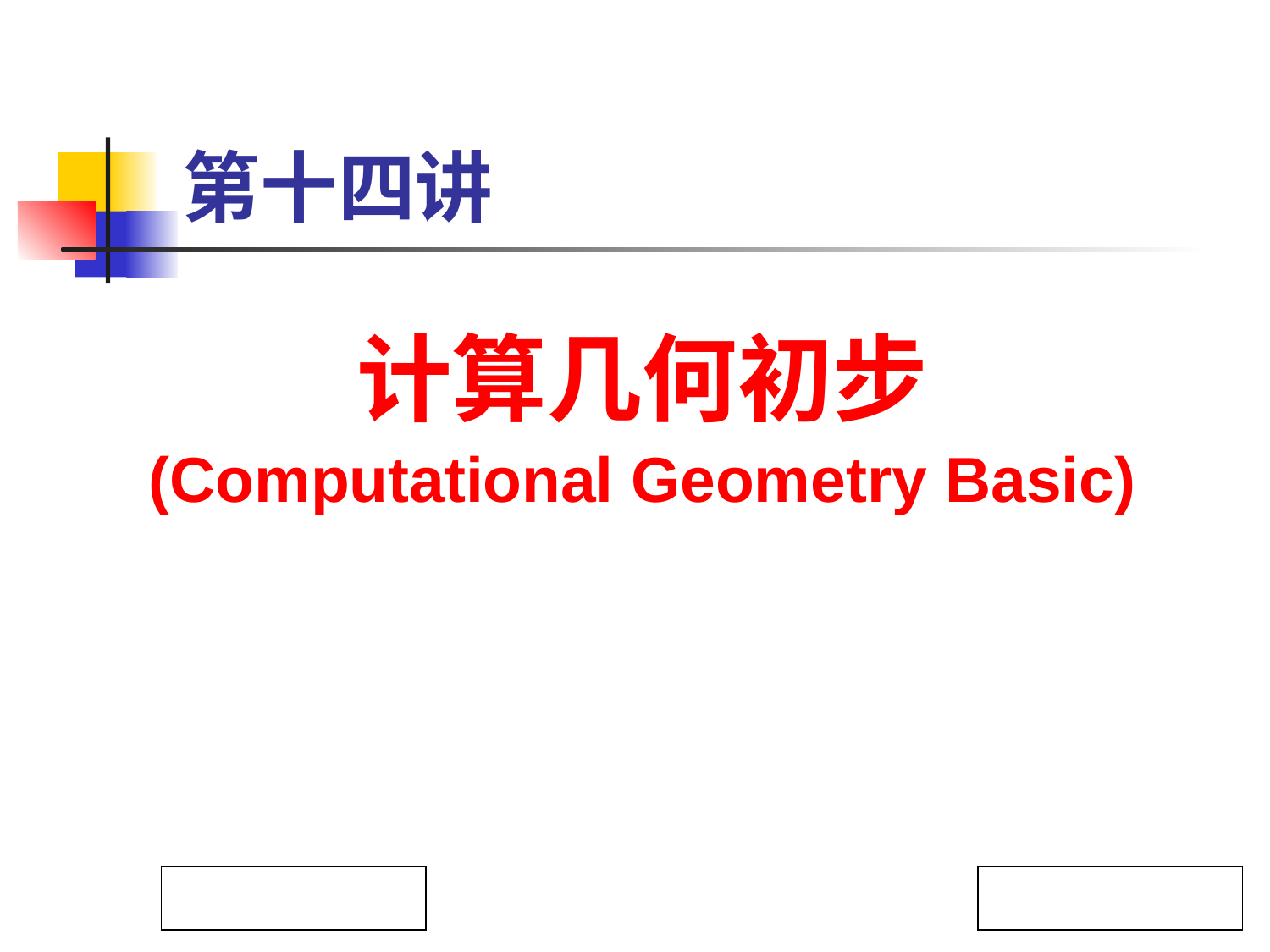

# 第十四讲
计算几何初步
(Computational Geometry Basic)

2